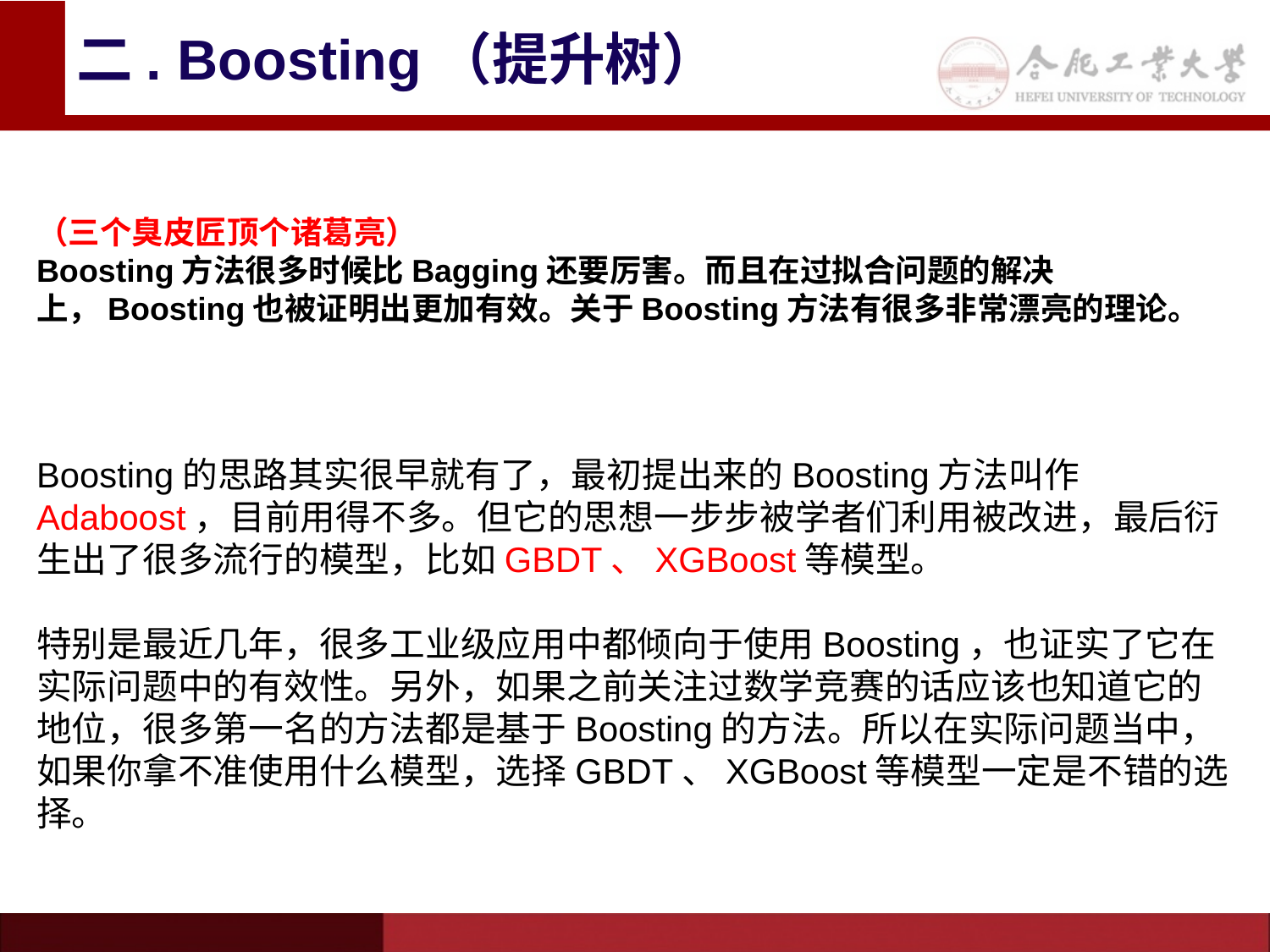

# 二. Boosting（提升树）
（三个臭皮匠顶个诸葛亮）
Boosting方法很多时候比Bagging还要厉害。而且在过拟合问题的解决上，Boosting也被证明出更加有效。关于Boosting方法有很多非常漂亮的理论。
Boosting的思路其实很早就有了，最初提出来的Boosting方法叫作Adaboost，目前用得不多。但它的思想一步步被学者们利用被改进，最后衍生出了很多流行的模型，比如GBDT、XGBoost等模型。

特别是最近几年，很多工业级应用中都倾向于使用Boosting，也证实了它在实际问题中的有效性。另外，如果之前关注过数学竞赛的话应该也知道它的地位，很多第一名的方法都是基于Boosting的方法。所以在实际问题当中，如果你拿不准使用什么模型，选择GBDT、XGBoost等模型一定是不错的选择。